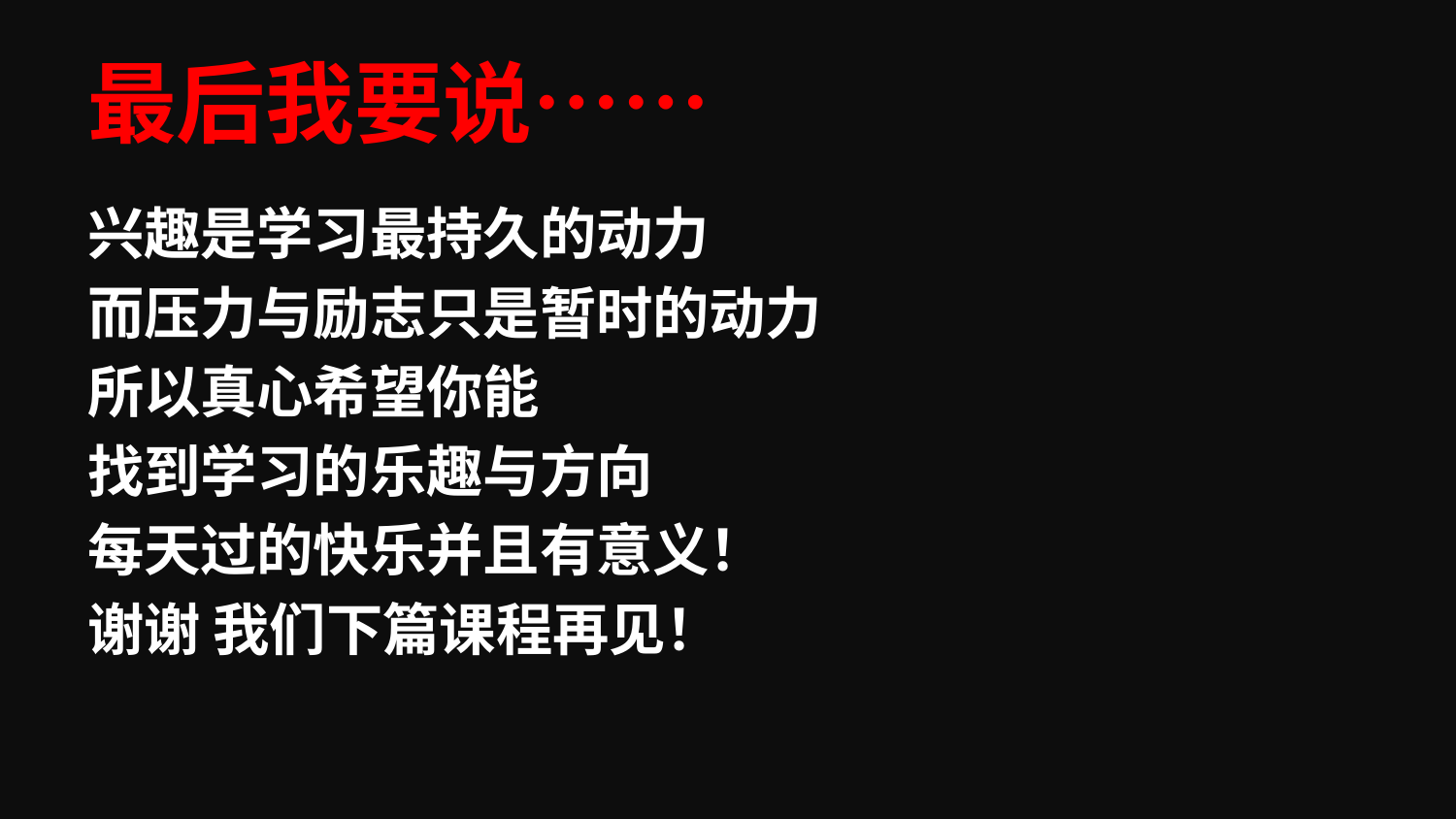

# 最后我要说……
兴趣是学习最持久的动力
而压力与励志只是暂时的动力
所以真心希望你能
找到学习的乐趣与方向
每天过的快乐并且有意义！
谢谢 我们下篇课程再见！